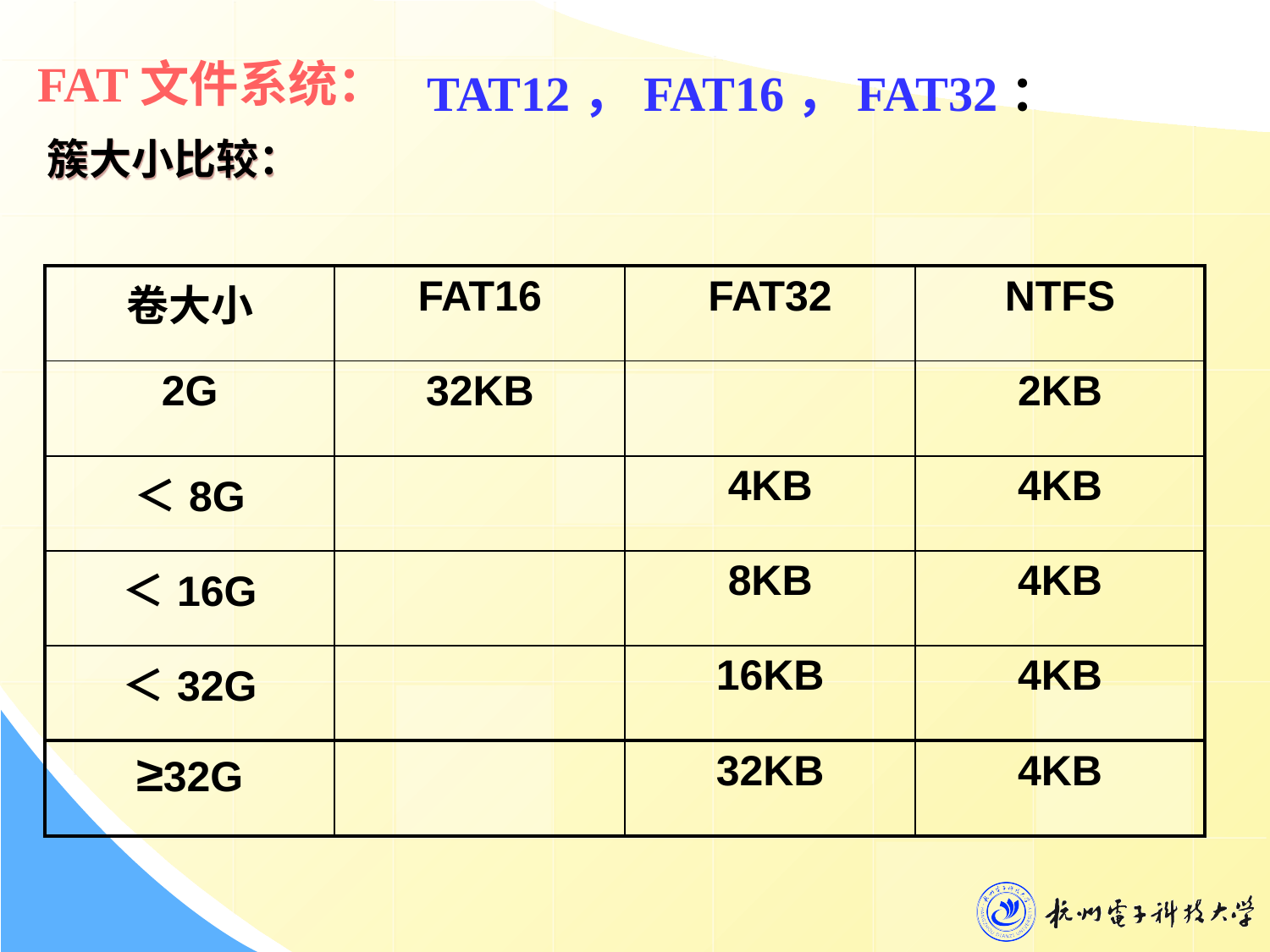

TAT12，FAT16，FAT32：
FAT文件系统：
簇大小比较：
| 卷大小 | FAT16 | FAT32 | NTFS |
| --- | --- | --- | --- |
| 2G | 32KB |  | 2KB |
| ＜8G |  | 4KB | 4KB |
| ＜16G |  | 8KB | 4KB |
| ＜32G |  | 16KB | 4KB |
| ≥32G |  | 32KB | 4KB |